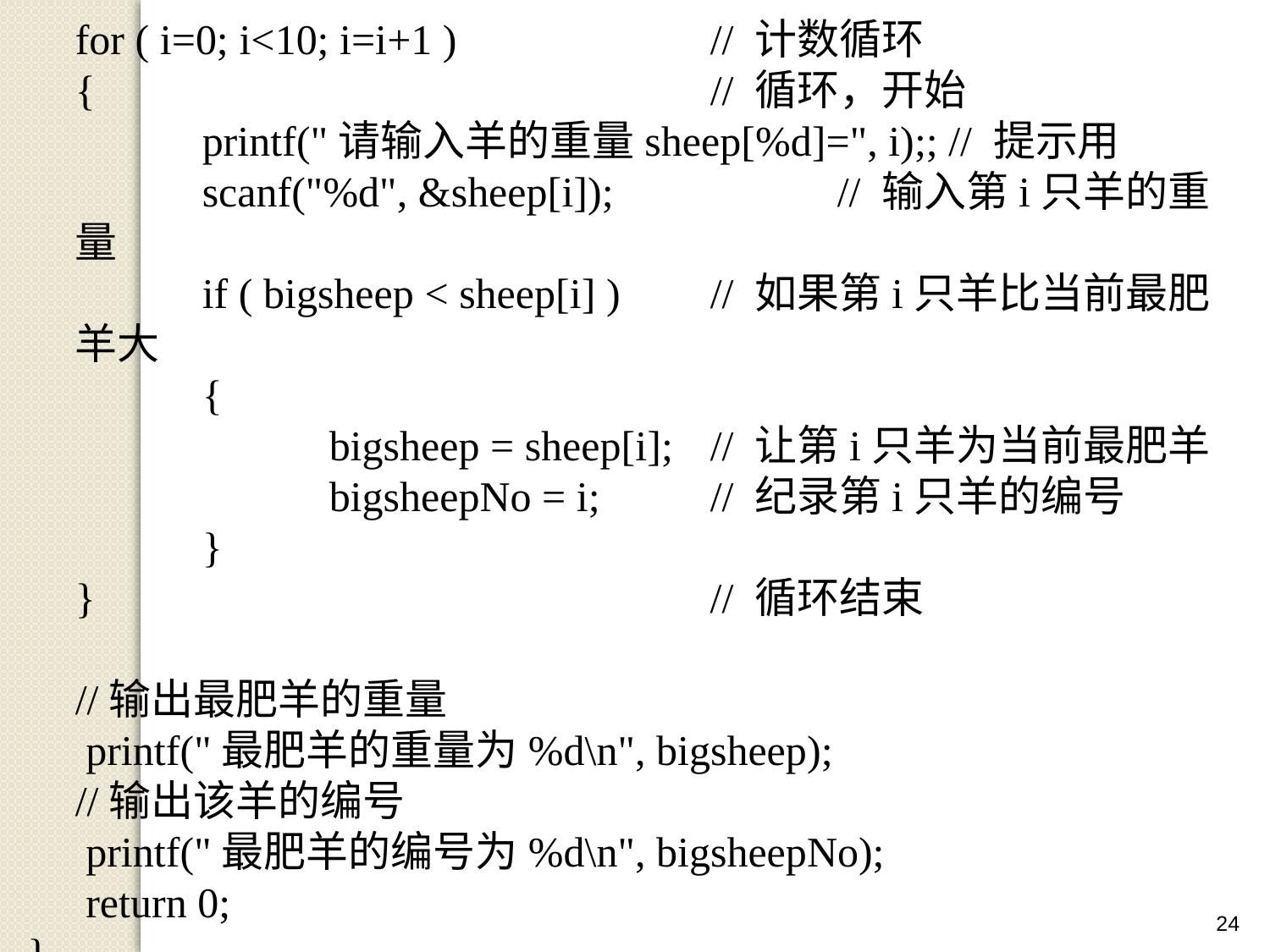

for ( i=0; i<10; i=i+1 )		// 计数循环
	{					// 循环，开始
		printf("请输入羊的重量sheep[%d]=", i);; // 提示用
		scanf("%d", &sheep[i]);		// 输入第i只羊的重量
		if ( bigsheep < sheep[i] )	// 如果第i只羊比当前最肥羊大
		{
			bigsheep = sheep[i];	// 让第i只羊为当前最肥羊
			bigsheepNo = i;	// 纪录第i只羊的编号
		}
	}				            // 循环结束

	//输出最肥羊的重量
	 printf("最肥羊的重量为%d\n", bigsheep);
	//输出该羊的编号
	 printf("最肥羊的编号为%d\n", bigsheepNo);
	 return 0;
}
24